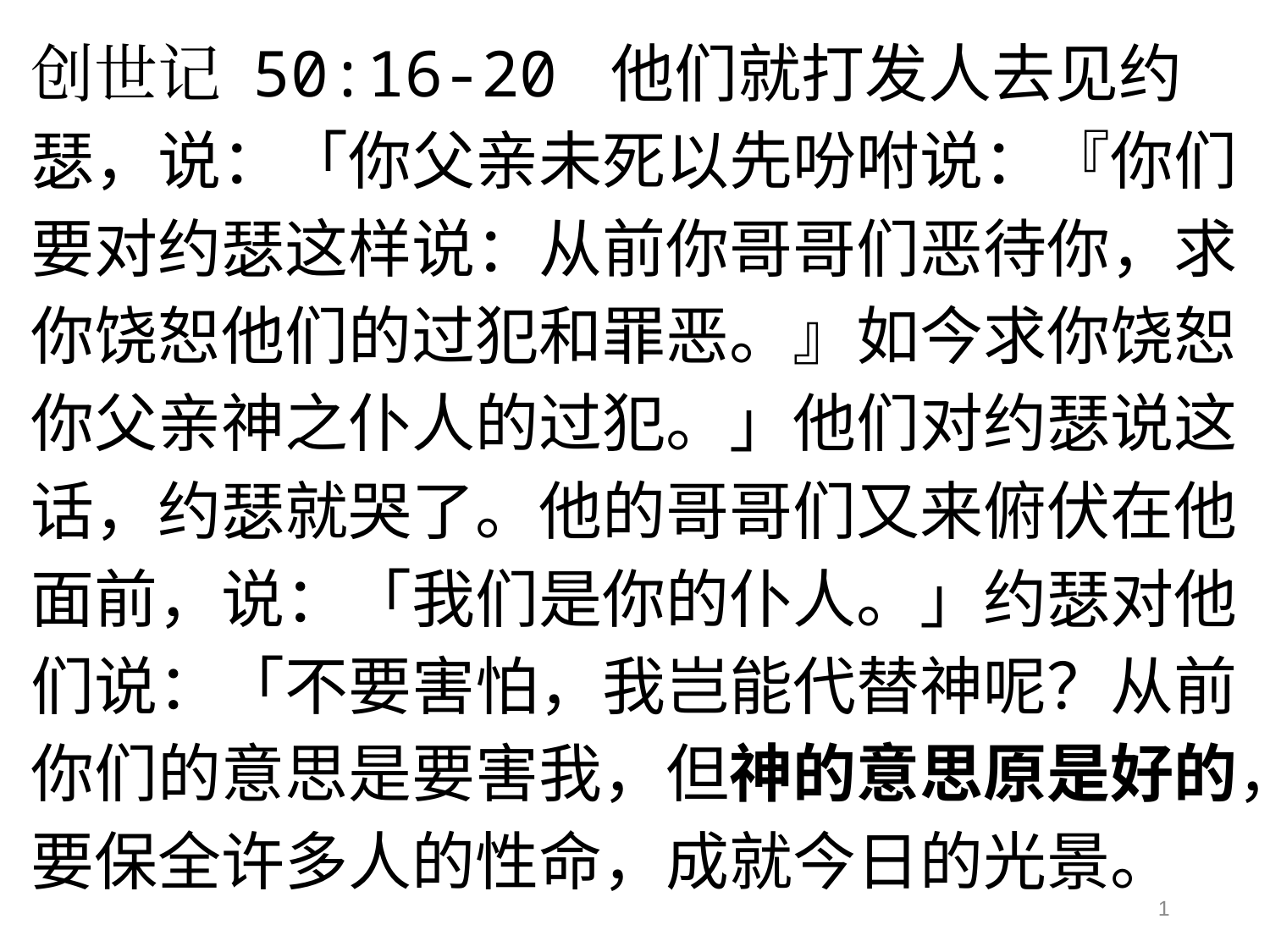

创世记 50:16-20 他们就打发人去见约瑟，说：「你父亲未死以先吩咐说：『你们要对约瑟这样说：从前你哥哥们恶待你，求你饶恕他们的过犯和罪恶。』如今求你饶恕你父亲神之仆人的过犯。」他们对约瑟说这话，约瑟就哭了。他的哥哥们又来俯伏在他面前，说：「我们是你的仆人。」约瑟对他们说：「不要害怕，我岂能代替神呢？从前你们的意思是要害我，但神的意思原是好的，要保全许多人的性命，成就今日的光景。
1